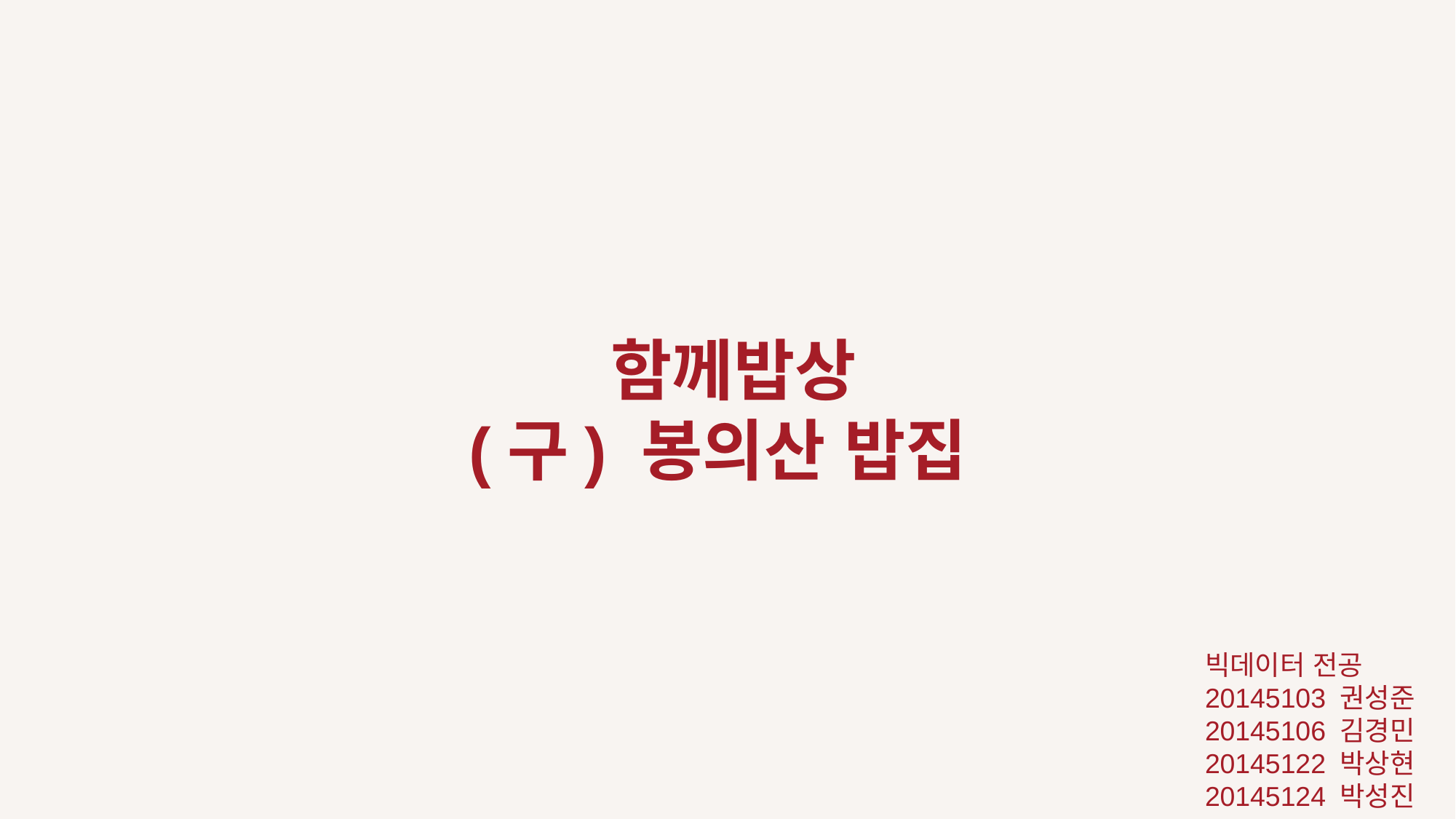

함께밥상
(구) 봉의산 밥집
빅데이터 전공
20145103 권성준
20145106 김경민
20145122 박상현
20145124 박성진